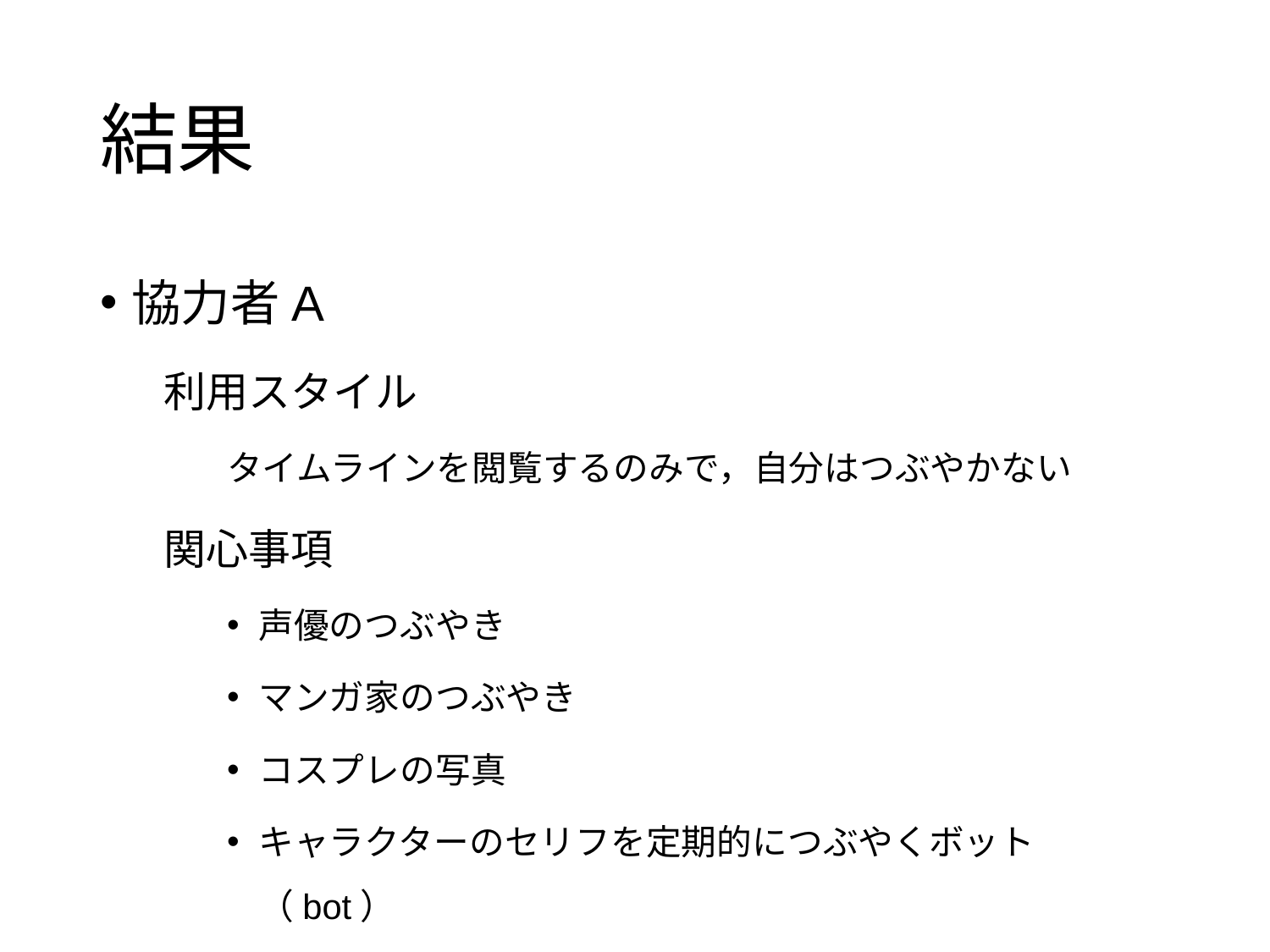

# 結果
協力者A
利用スタイル
タイムラインを閲覧するのみで，自分はつぶやかない
関心事項
声優のつぶやき
マンガ家のつぶやき
コスプレの写真
キャラクターのセリフを定期的につぶやくボット（bot）